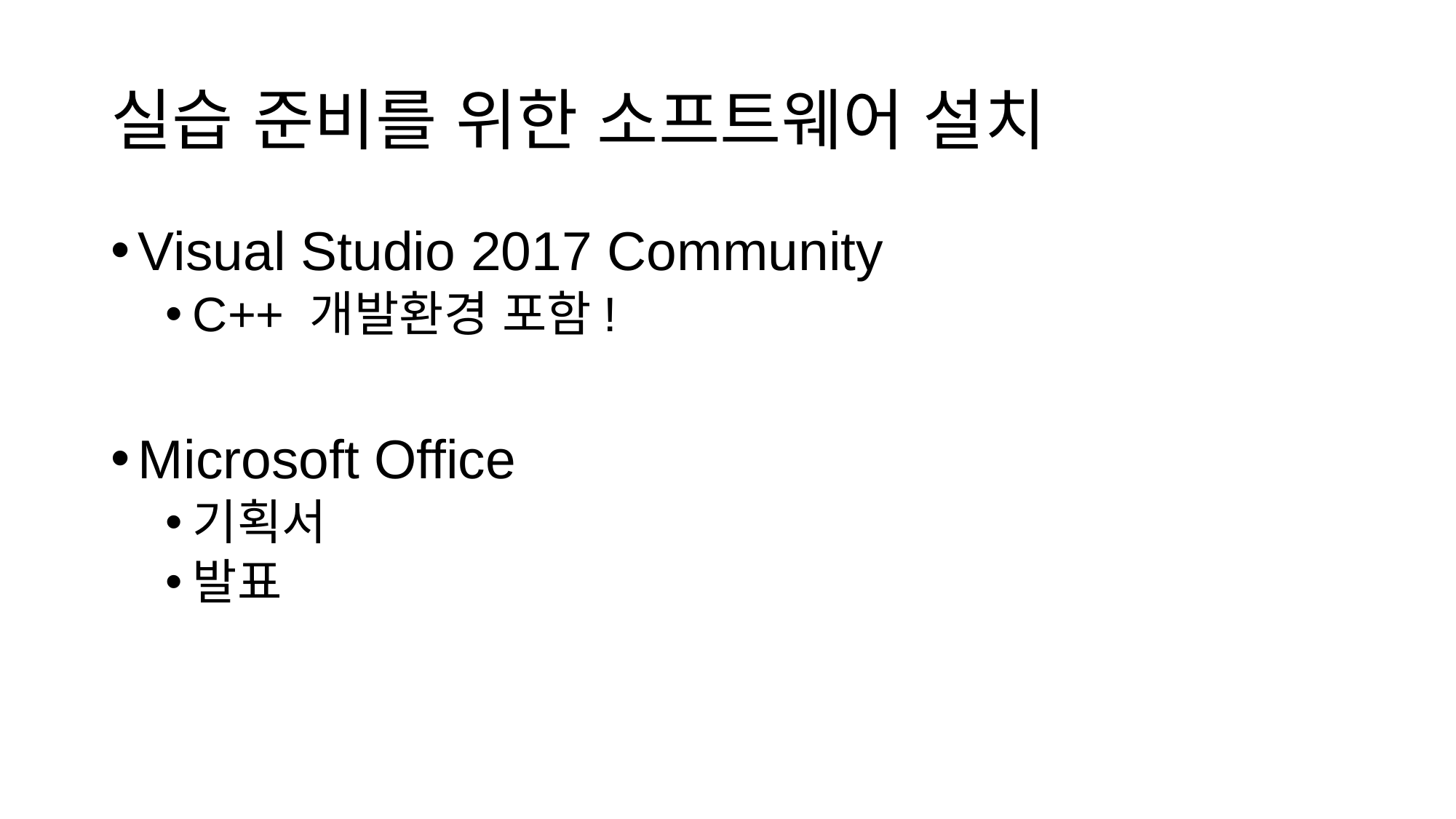

# 실습 준비를 위한 소프트웨어 설치
Visual Studio 2017 Community
C++ 개발환경 포함!

Microsoft Office
기획서
발표